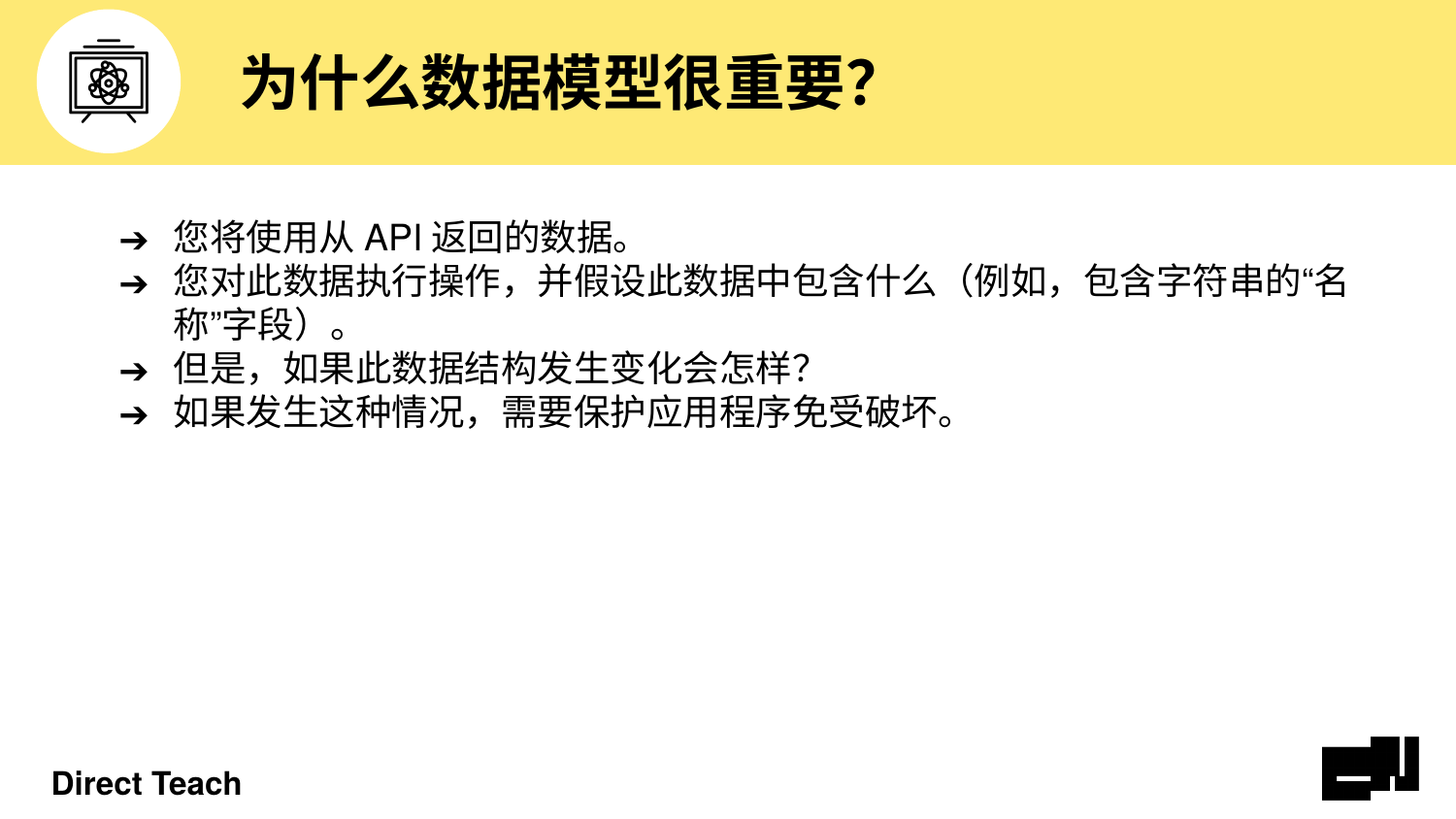

# 为什么数据模型很重要？
您将使用从API返回的数据。
您对此数据执行操作，并假设此数据中包含什么（例如，包含字符串的“名称”字段）。
但是，如果此数据结构发生变化会怎样？
如果发生这种情况，需要保护应用程序免受破坏。